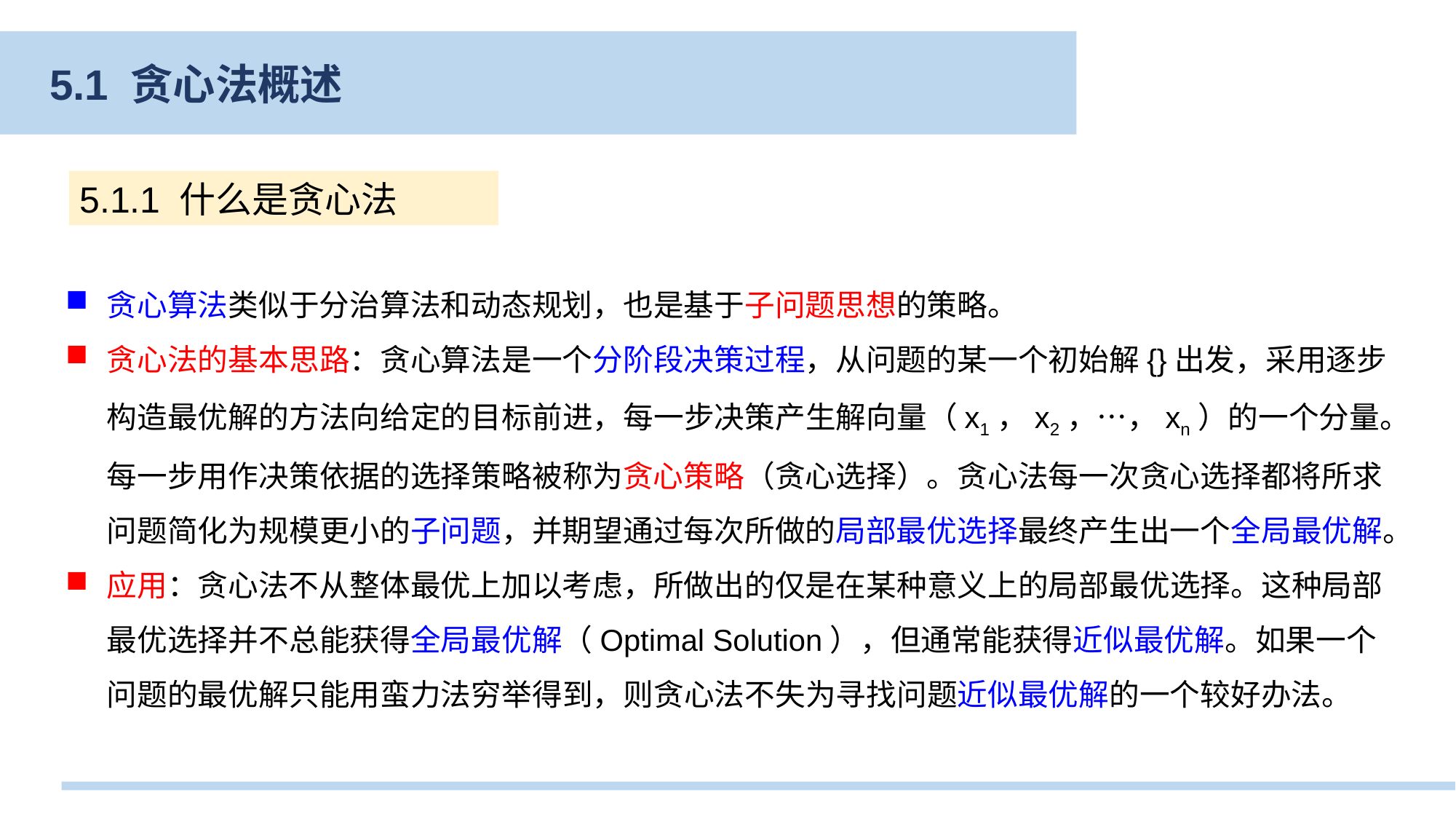

5.1 贪心法概述
5.1.1 什么是贪心法
贪心算法类似于分治算法和动态规划，也是基于子问题思想的策略。
贪心法的基本思路：贪心算法是一个分阶段决策过程，从问题的某一个初始解{}出发，采用逐步构造最优解的方法向给定的目标前进，每一步决策产生解向量（x1，x2，…，xn）的一个分量。每一步用作决策依据的选择策略被称为贪心策略（贪心选择）。贪心法每一次贪心选择都将所求问题简化为规模更小的子问题，并期望通过每次所做的局部最优选择最终产生出一个全局最优解。
应用：贪心法不从整体最优上加以考虑，所做出的仅是在某种意义上的局部最优选择。这种局部最优选择并不总能获得全局最优解（Optimal Solution），但通常能获得近似最优解。如果一个问题的最优解只能用蛮力法穷举得到，则贪心法不失为寻找问题近似最优解的一个较好办法。